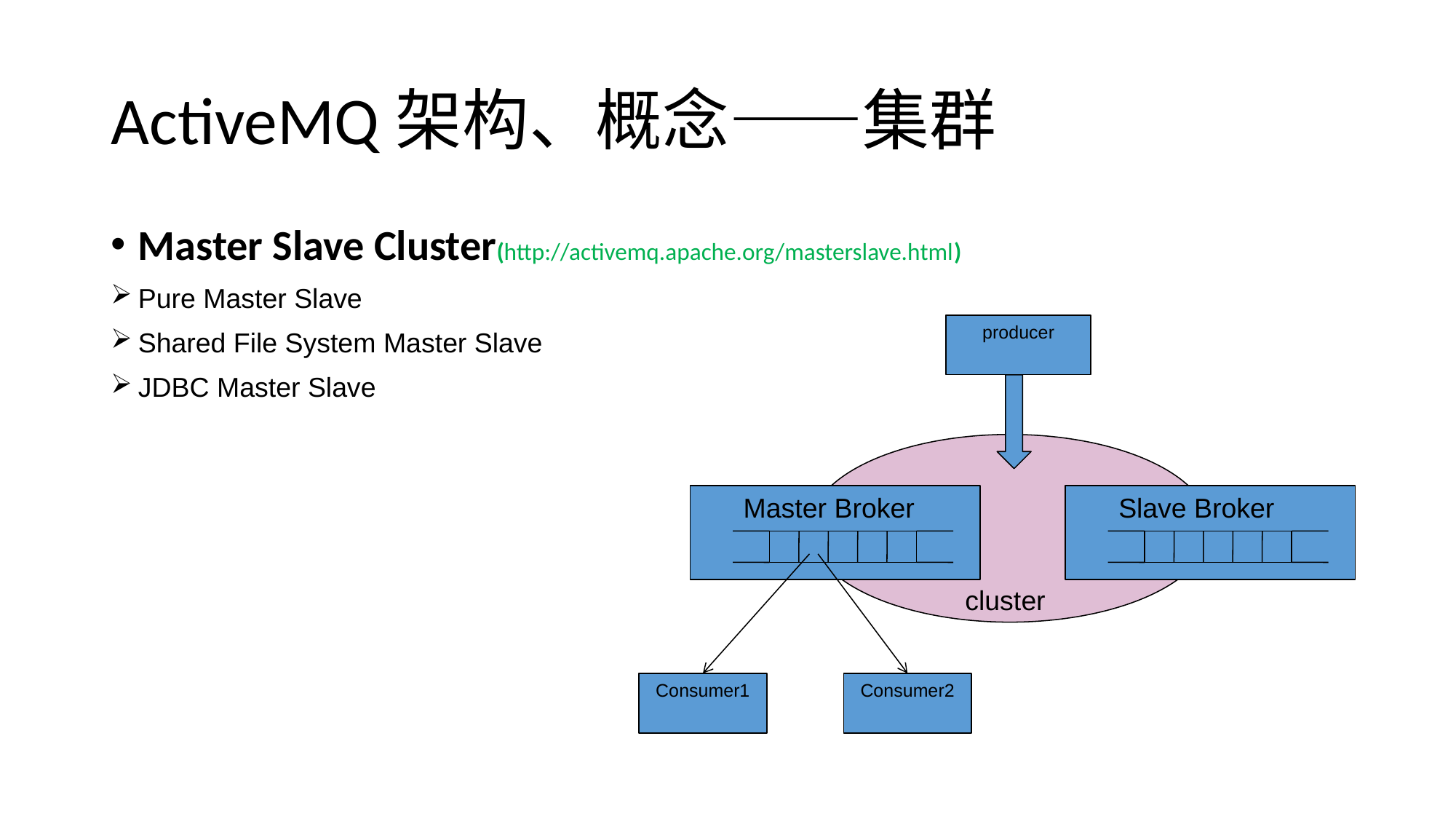

# ActiveMQ架构、概念——集群
Master Slave Cluster(http://activemq.apache.org/masterslave.html)
Pure Master Slave
Shared File System Master Slave
JDBC Master Slave

producer

Master Broker

Slave Broker

cluster
Consumer1
Consumer2